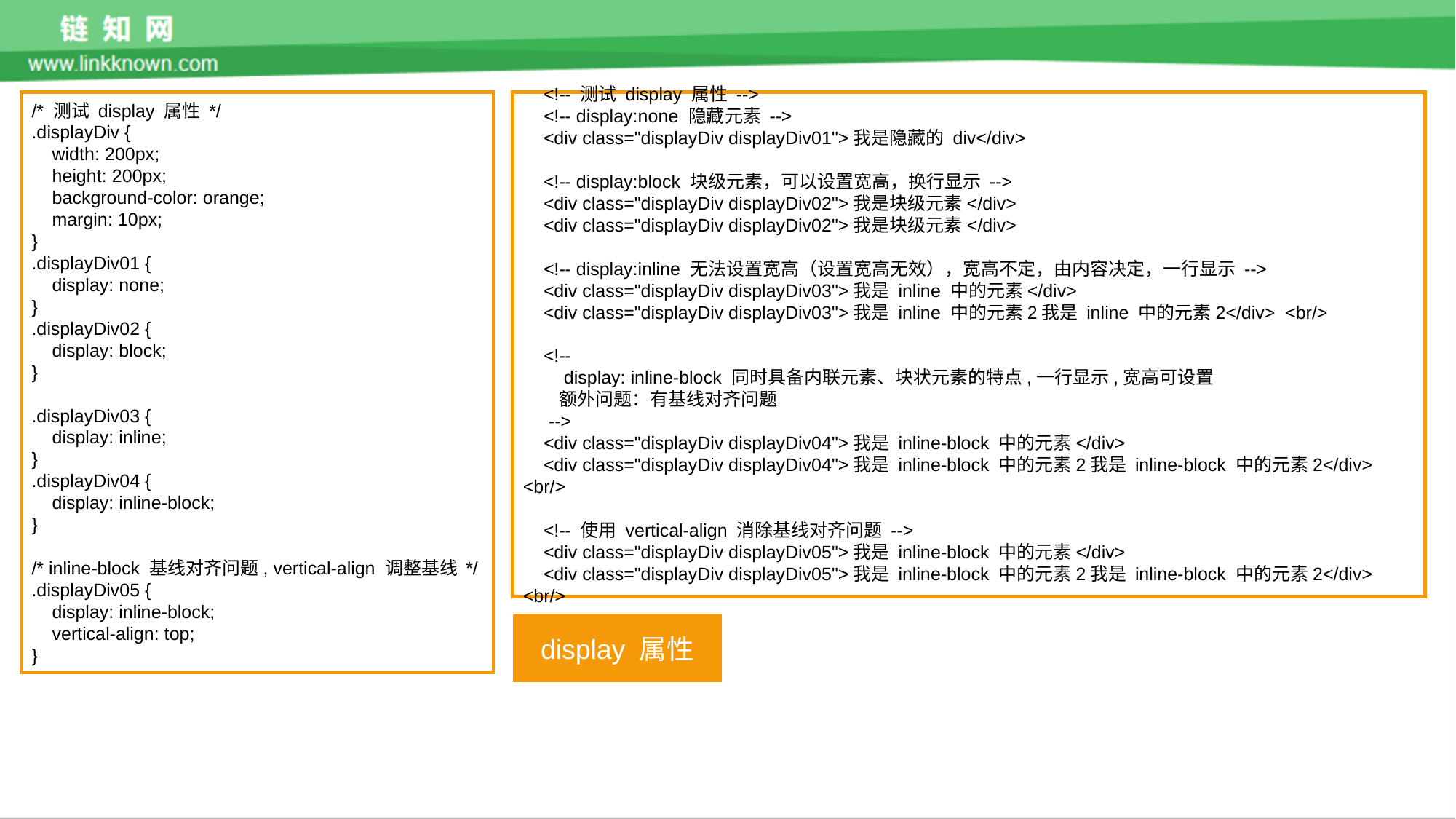

/* 测试 display 属性 */
.displayDiv {
    width: 200px;
    height: 200px;
    background-color: orange;
    margin: 10px;
}
.displayDiv01 {
    display: none;
}
.displayDiv02 {
    display: block;
}

.displayDiv03 {
    display: inline;
}
.displayDiv04 {
    display: inline-block;
}

/* inline-block 基线对齐问题, vertical-align 调整基线 */
.displayDiv05 {
    display: inline-block;
    vertical-align: top;
}
    <!-- 测试 display 属性 -->
    <!-- display:none 隐藏元素 -->
    <div class="displayDiv displayDiv01">我是隐藏的 div</div>

    <!-- display:block 块级元素，可以设置宽高，换行显示 -->
    <div class="displayDiv displayDiv02">我是块级元素</div>
    <div class="displayDiv displayDiv02">我是块级元素</div>

    <!-- display:inline 无法设置宽高（设置宽高无效），宽高不定，由内容决定，一行显示 -->
    <div class="displayDiv displayDiv03">我是 inline 中的元素</div>
    <div class="displayDiv displayDiv03">我是 inline 中的元素2我是 inline 中的元素2</div>  <br/>

    <!--
        display: inline-block 同时具备内联元素、块状元素的特点,一行显示,宽高可设置
        额外问题：有基线对齐问题
     -->
    <div class="displayDiv displayDiv04">我是 inline-block 中的元素</div>
    <div class="displayDiv displayDiv04">我是 inline-block 中的元素2我是 inline-block 中的元素2</div>      <br/>

    <!-- 使用 vertical-align 消除基线对齐问题 -->
    <div class="displayDiv displayDiv05">我是 inline-block 中的元素</div>
    <div class="displayDiv displayDiv05">我是 inline-block 中的元素2我是 inline-block 中的元素2</div>  <br/>
display 属性